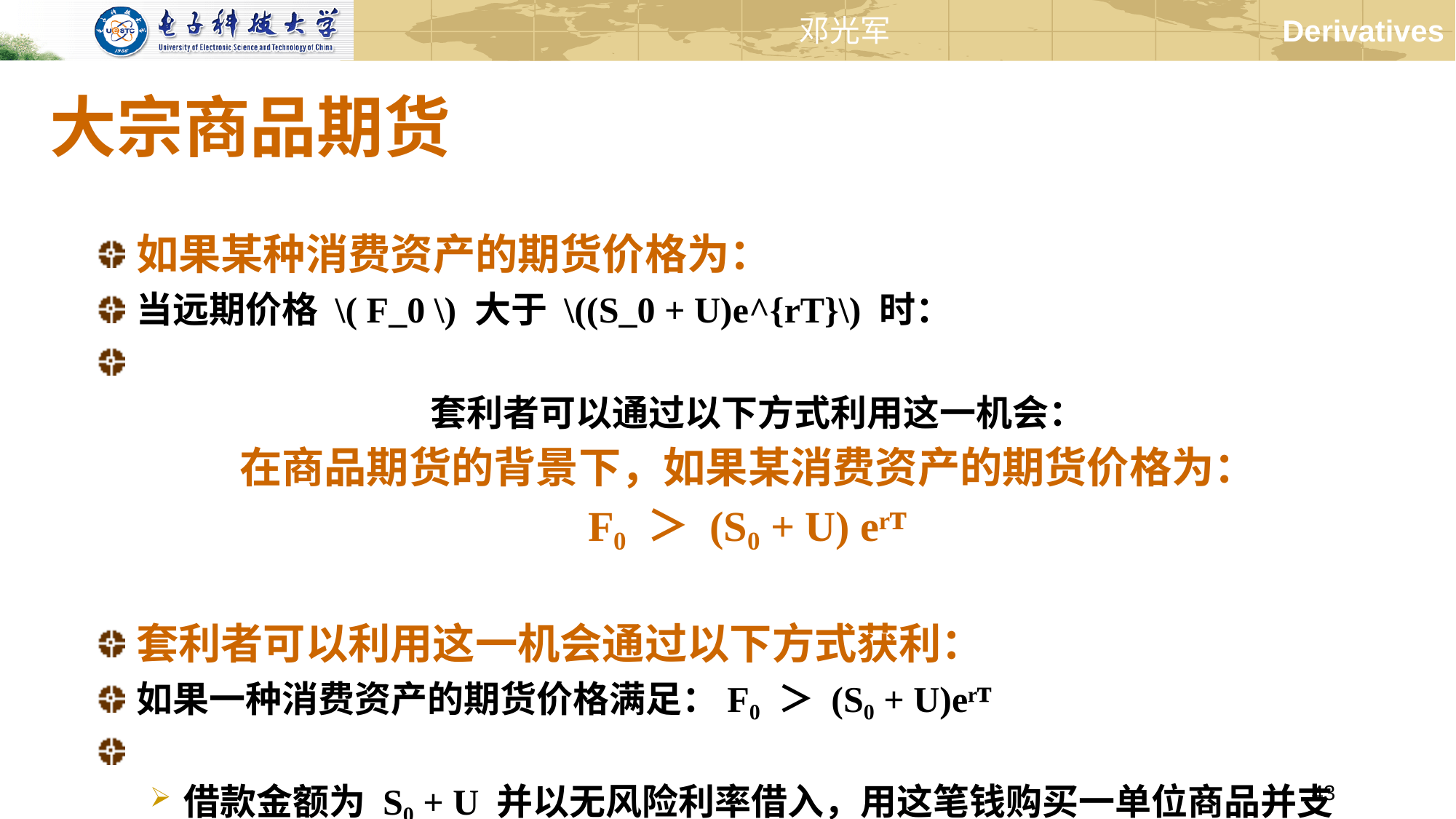

# 大宗商品期货
如果某种消费资产的期货价格为：
当远期价格 \( F_0 \) 大于 \((S_0 + U)e^{rT}\) 时：

套利者可以通过以下方式利用这一机会：
在商品期货的背景下，如果某消费资产的期货价格为：
F₀ ＞ (S₀ + U) eʳᵀ

套利者可以利用这一机会通过以下方式获利：
如果一种消费资产的期货价格满足：F₀ ＞ (S₀ + U)eʳᵀ

借款金额为 S₀ + U 并以无风险利率借入，用这笔钱购买一单位商品并支付存储成本。
在商品的一单位远期合约上做空